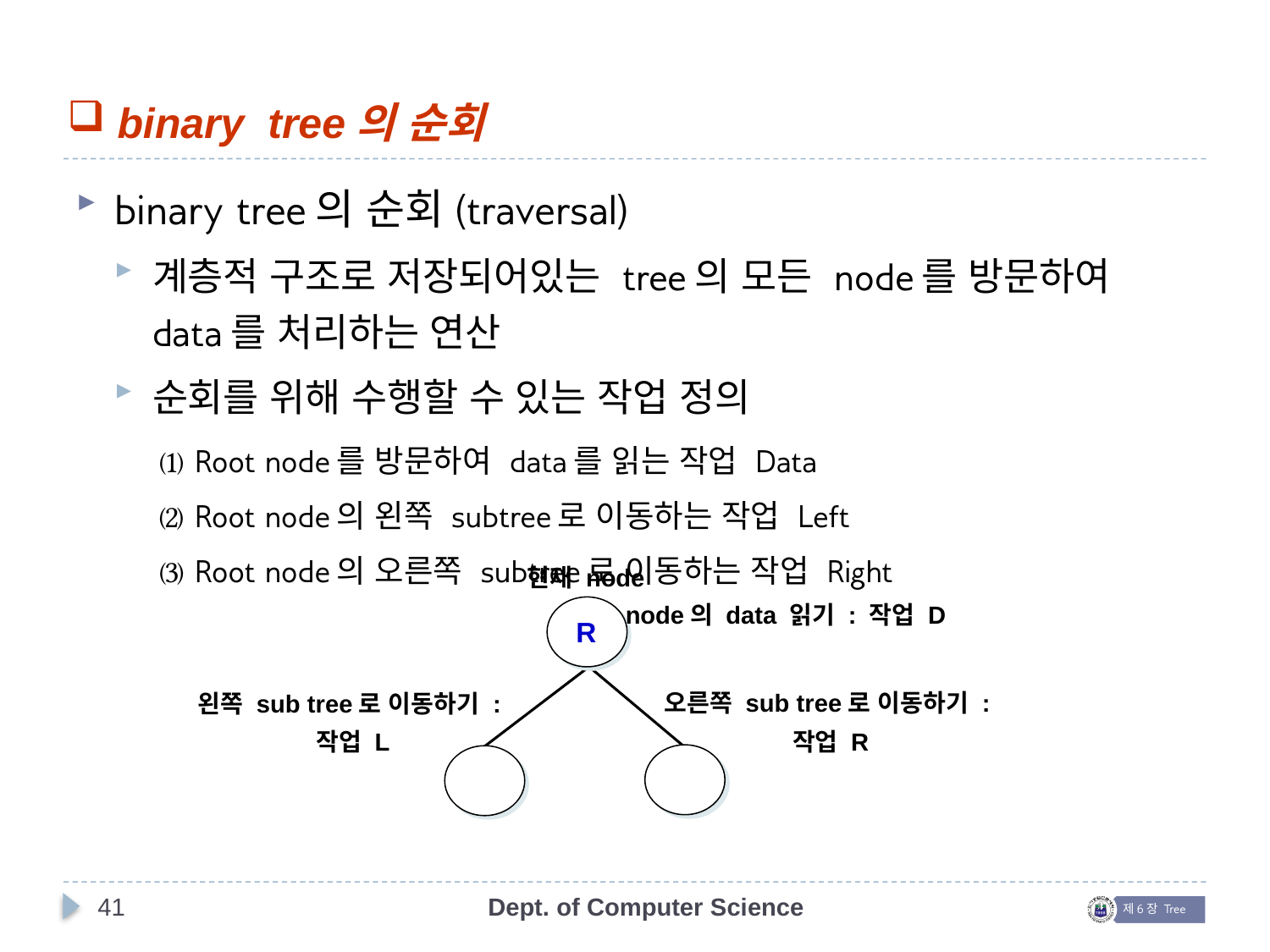

binary  tree의 순회
binary tree의 순회(traversal)
계층적 구조로 저장되어있는 tree의 모든 node를 방문하여 data를 처리하는 연산
순회를 위해 수행할 수 있는 작업 정의
⑴ Root node를 방문하여 data를 읽는 작업 Data
⑵ Root node의 왼쪽 subtree로 이동하는 작업 Left
⑶ Root node의 오른쪽 subtree로 이동하는 작업 Right

현재 node
node의 data 읽기 : 작업 D
R

왼쪽 sub tree로 이동하기 :
작업 L

오른쪽 sub tree로 이동하기 :
작업 R

41
Dept. of Computer Science